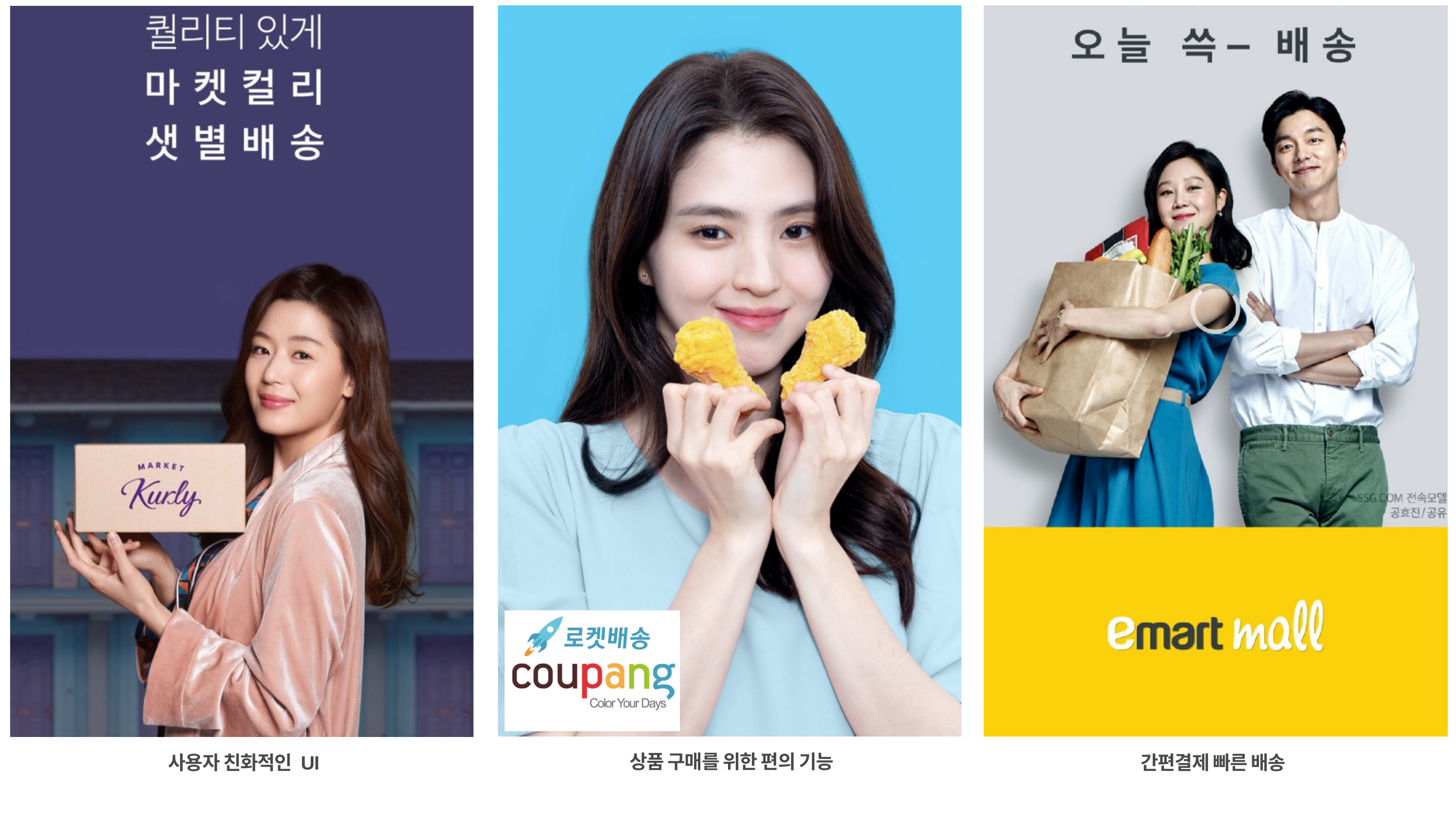

상품 구매를 위한 편의 기능
사용자 친화적인 UI
간편결제 빠른 배송